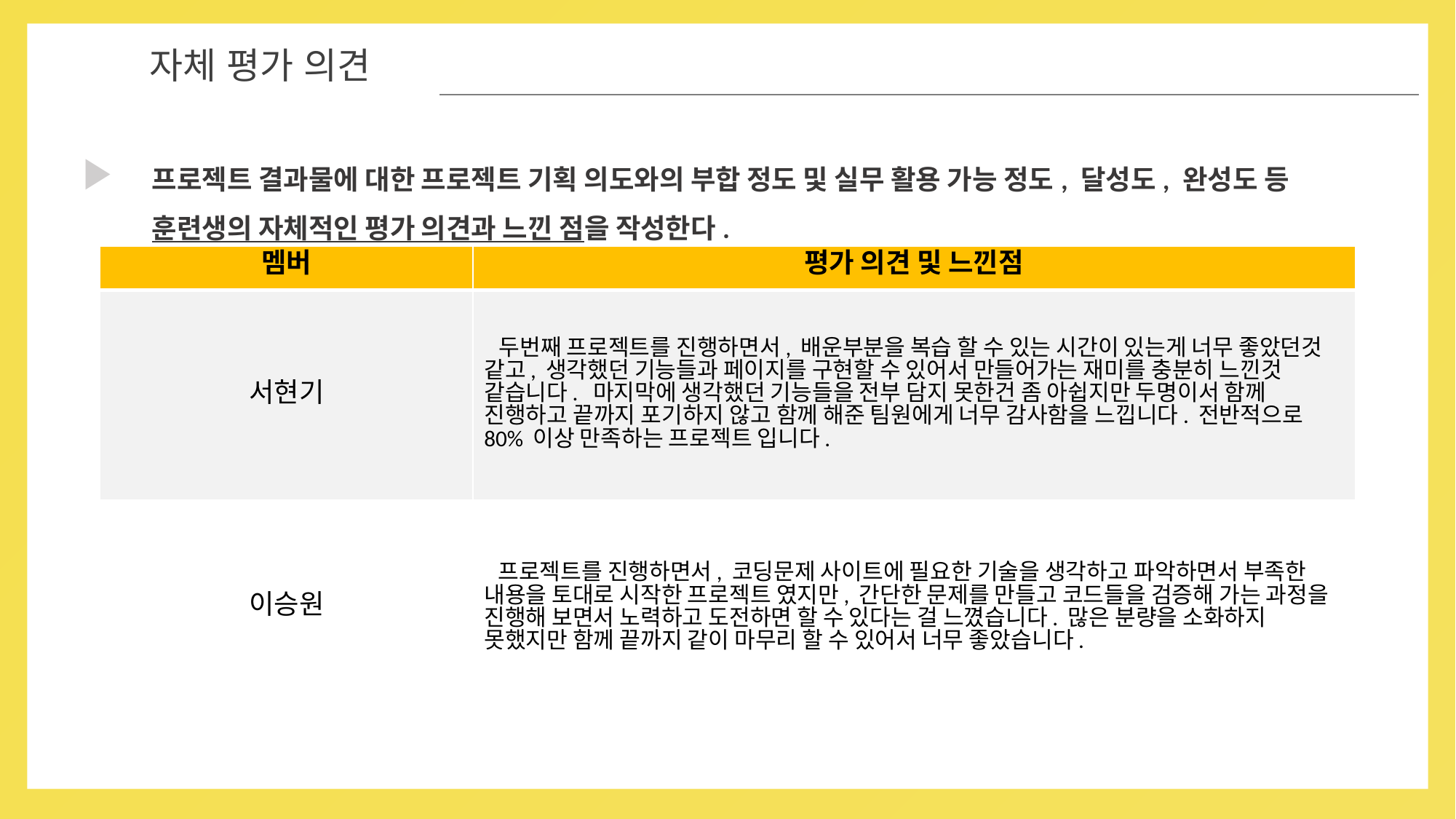

05
자체 평가 의견
▶
프로젝트 결과물에 대한 프로젝트 기획 의도와의 부합 정도 및 실무 활용 가능 정도, 달성도, 완성도 등 훈련생의 자체적인 평가 의견과 느낀 점을 작성한다.

| 멤버 | 평가 의견 및 느낀점 |
| --- | --- |
| 서현기 | 두번째 프로젝트를 진행하면서, 배운부분을 복습 할 수 있는 시간이 있는게 너무 좋았던것 같고, 생각했던 기능들과 페이지를 구현할 수 있어서 만들어가는 재미를 충분히 느낀것 같습니다. 마지막에 생각했던 기능들을 전부 담지 못한건 좀 아쉽지만 두명이서 함께 진행하고 끝까지 포기하지 않고 함께 해준 팀원에게 너무 감사함을 느낍니다. 전반적으로 80% 이상 만족하는 프로젝트 입니다. |
| 이승원 | 프로젝트를 진행하면서, 코딩문제 사이트에 필요한 기술을 생각하고 파악하면서 부족한 내용을 토대로 시작한 프로젝트 였지만, 간단한 문제를 만들고 코드들을 검증해 가는 과정을 진행해 보면서 노력하고 도전하면 할 수 있다는 걸 느꼈습니다. 많은 분량을 소화하지 못했지만 함께 끝까지 같이 마무리 할 수 있어서 너무 좋았습니다. |